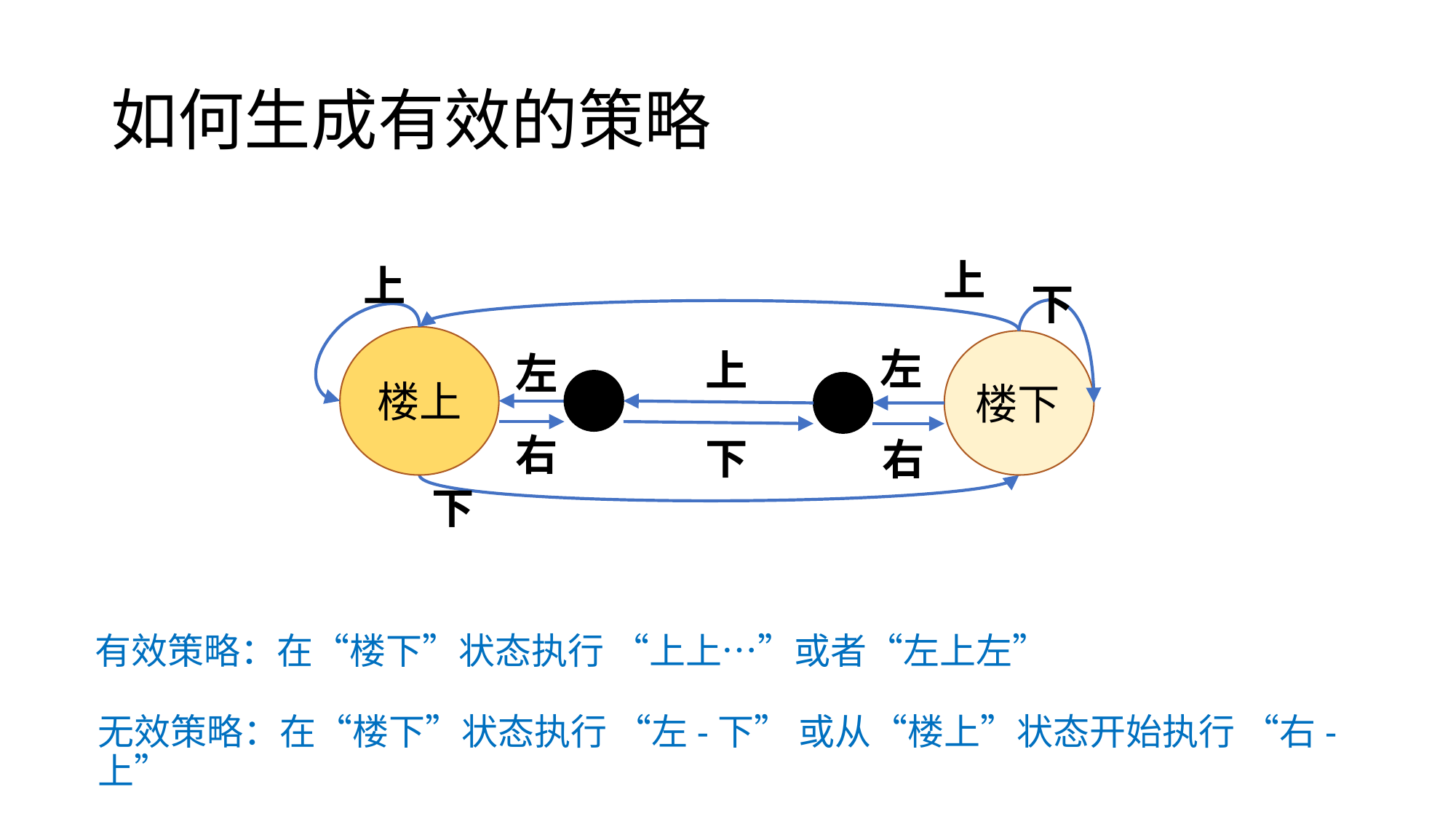

# 如何生成有效的策略
上
上
下
楼上
楼下
左
上
左

右
下
右
下
有效策略：在“楼下”状态执行 “上上…”或者“左上左”
无效策略：在“楼下”状态执行 “左-下” 或从“楼上”状态开始执行 “右-上”